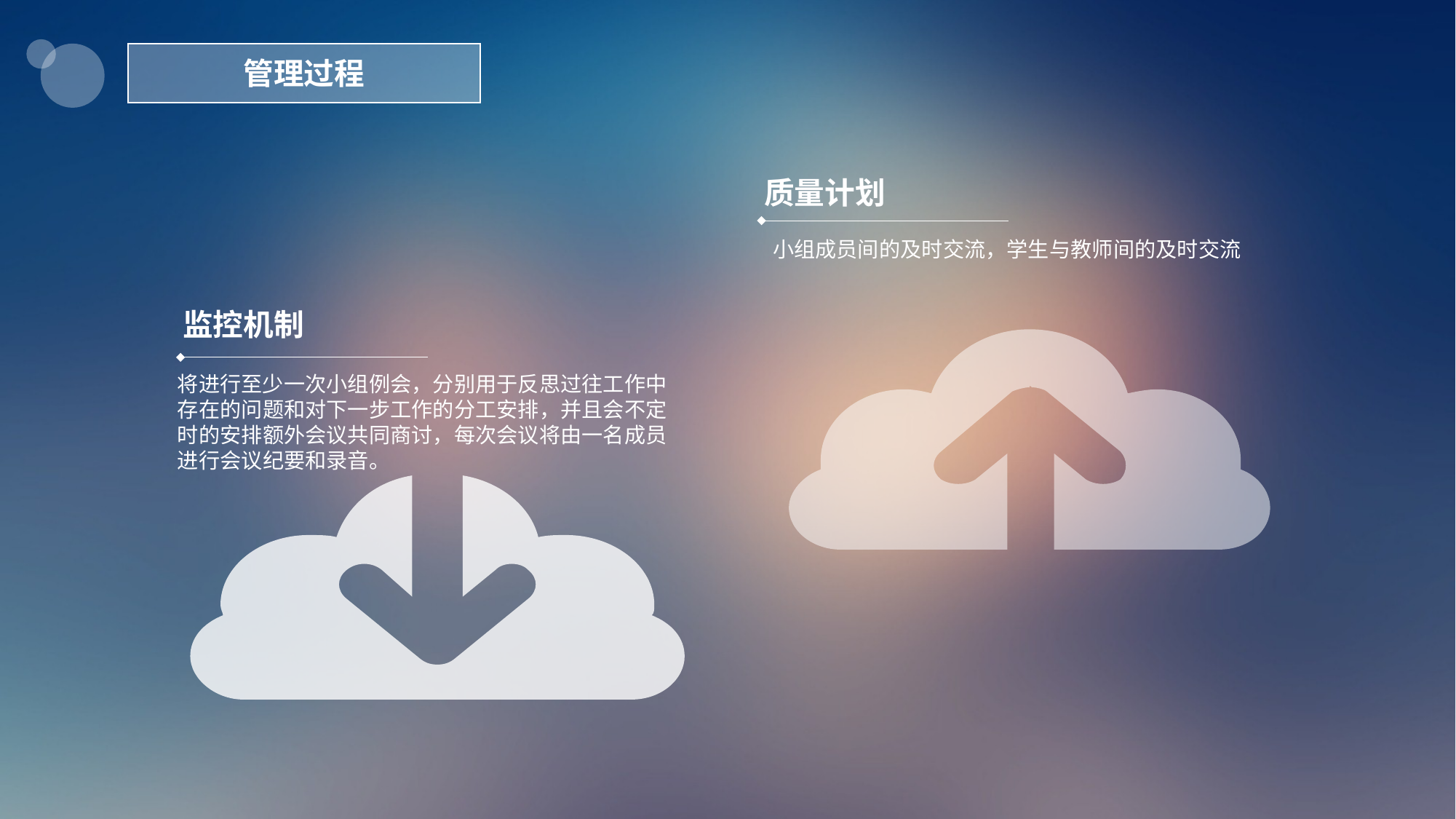

管理过程
质量计划
 小组成员间的及时交流，学生与教师间的及时交流
监控机制

将进行至少一次小组例会，分别用于反思过往工作中存在的问题和对下一步工作的分工安排，并且会不定时的安排额外会议共同商讨，每次会议将由一名成员进行会议纪要和录音。